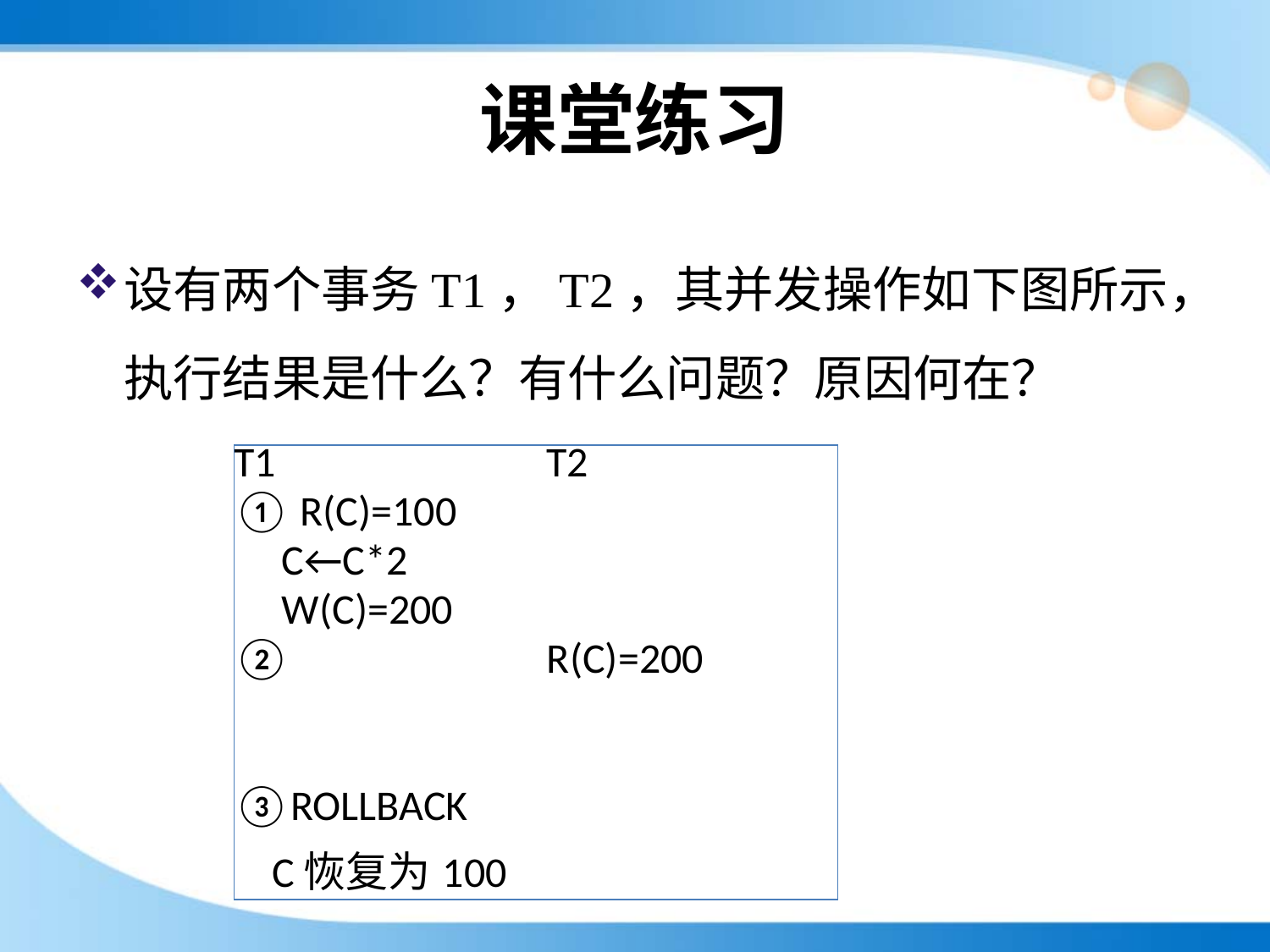

# 课堂练习
设有两个事务T1，T2，其并发操作如下图所示，执行结果是什么？有什么问题？原因何在？

| T1 | T2 |
| --- | --- |
| ① R(C)=100 |  |
| C←C\*2 |  |
| W(C)=200 |  |
| ② | R(C)=200 |
|  |  |
|  |  |
| ③ROLLBACK |  |
| C恢复为100 |  |